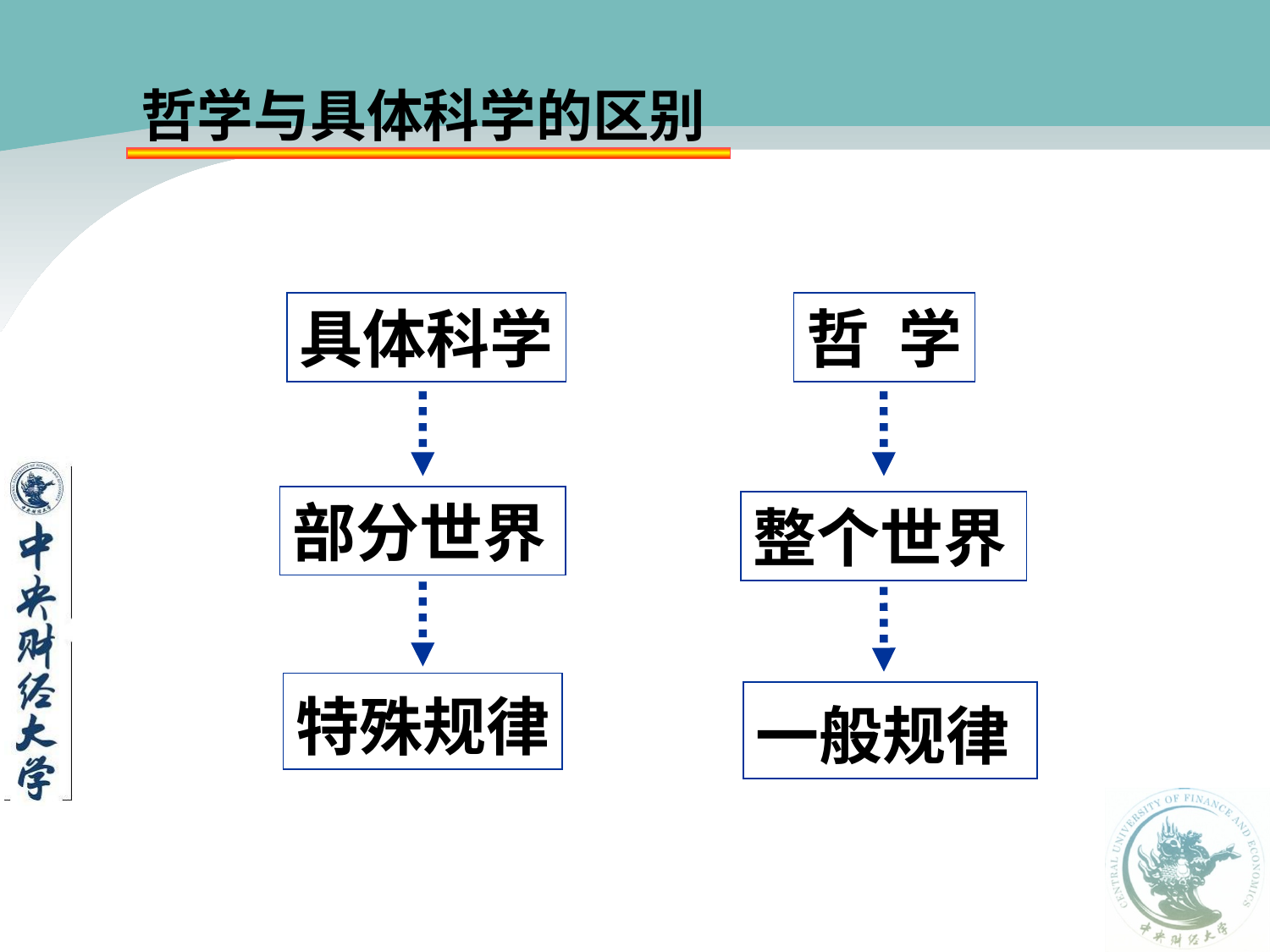

哲学与具体科学的区别

具体科学
哲  学

部分世界
整个世界

特殊规律
一般规律